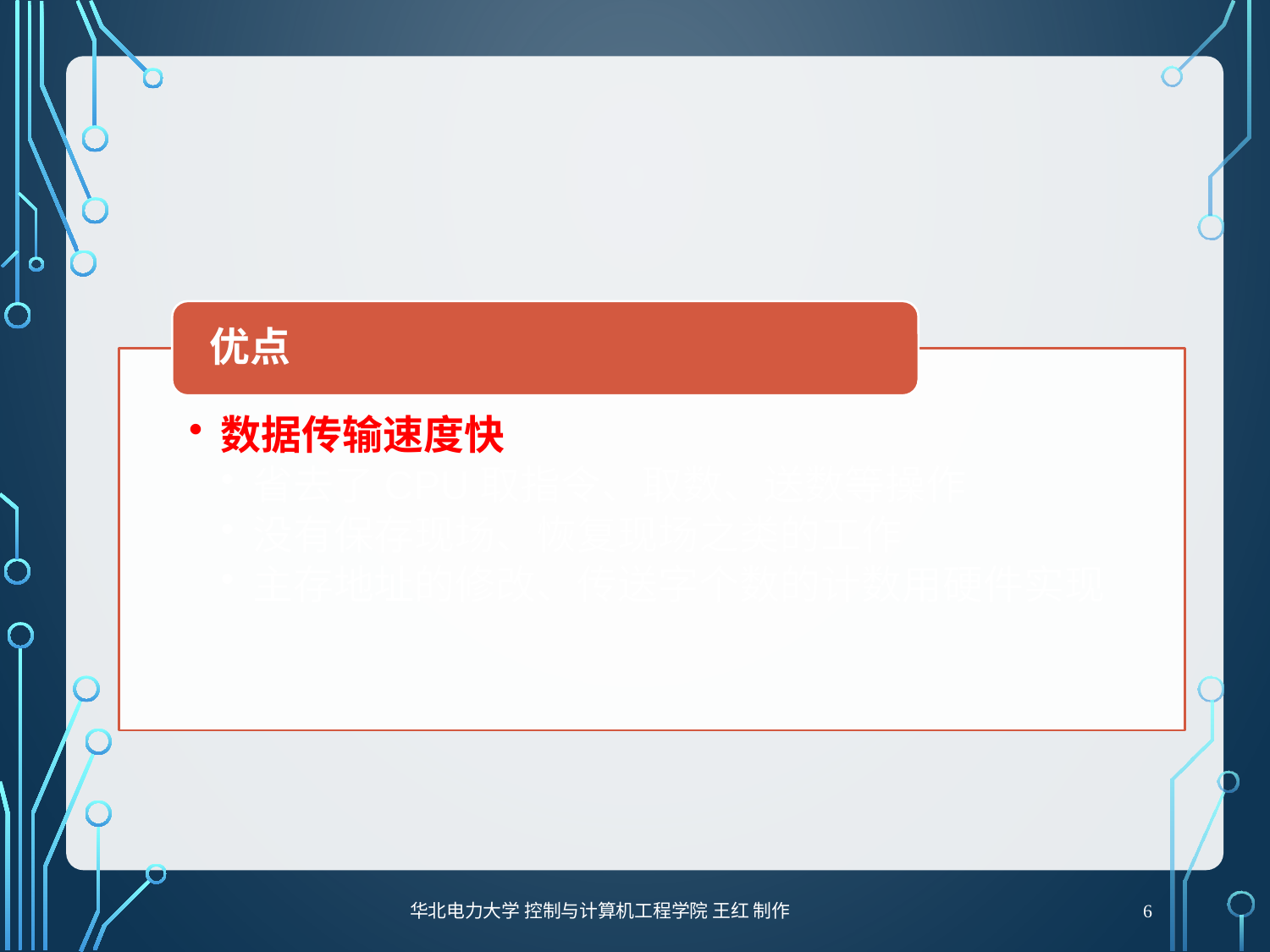

#
数据传输速度快
省去了CPU取指令、取数、送数等操作
没有保存现场、恢复现场之类的工作
主存地址的修改、传送字个数的计数用硬件实现
优点
6
华北电力大学 控制与计算机工程学院 王红 制作